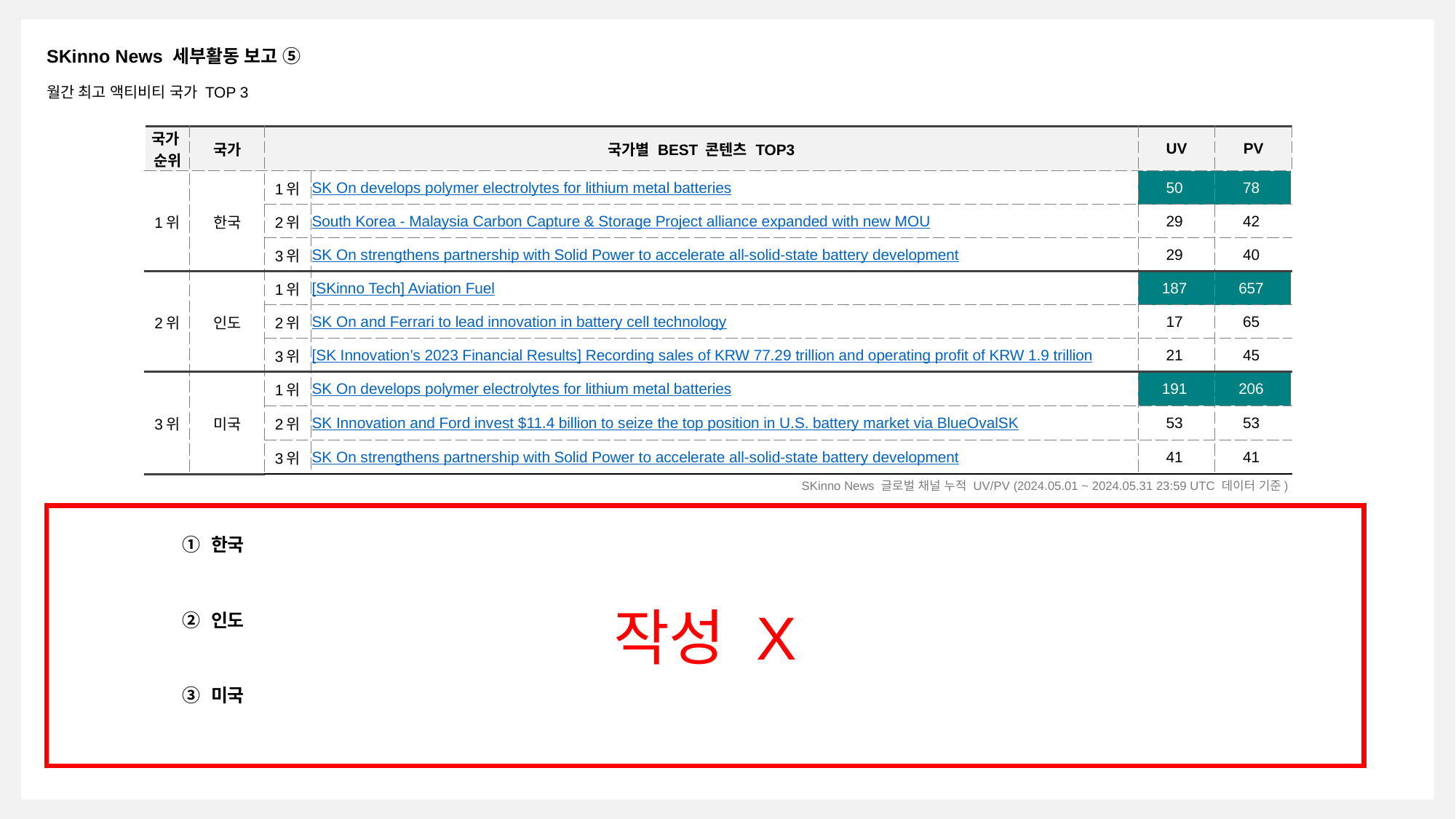

SKinno News 세부활동 보고 ⑤
월간 최고 액티비티 국가 TOP 3
| 국가 순위 | 국가 | 국가별 BEST 콘텐츠 TOP3 |  | UV | PV |
| --- | --- | --- | --- | --- | --- |
| 1위 | 한국 | 1위 | SK On develops polymer electrolytes for lithium metal batteries | 50 | 78 |
|  |  | 2위 | South Korea - Malaysia Carbon Capture & Storage Project alliance expanded with new MOU | 29 | 42 |
|  |  | 3위 | SK On strengthens partnership with Solid Power to accelerate all-solid-state battery development | 29 | 40 |
| 2위 | 인도 | 1위 | [SKinno Tech] Aviation Fuel | 187 | 657 |
|  |  | 2위 | SK On and Ferrari to lead innovation in battery cell technology | 17 | 65 |
|  |  | 3위 | [SK Innovation’s 2023 Financial Results] Recording sales of KRW 77.29 trillion and operating profit of KRW 1.9 trillion | 21 | 45 |
| 3위 | 미국 | 1위 | SK On develops polymer electrolytes for lithium metal batteries | 191 | 206 |
|  |  | 2위 | SK Innovation and Ford invest $11.4 billion to seize the top position in U.S. battery market via BlueOvalSK | 53 | 53 |
|  |  | 3위 | SK On strengthens partnership with Solid Power to accelerate all-solid-state battery development | 41 | 41 |
SKinno News 글로벌 채널 누적 UV/PV (2024.05.01 ~ 2024.05.31 23:59 UTC 데이터 기준)
| ① 한국 |  |
| --- | --- |
| ② 인도 |  |
| ③ 미국 |  |
작성 X